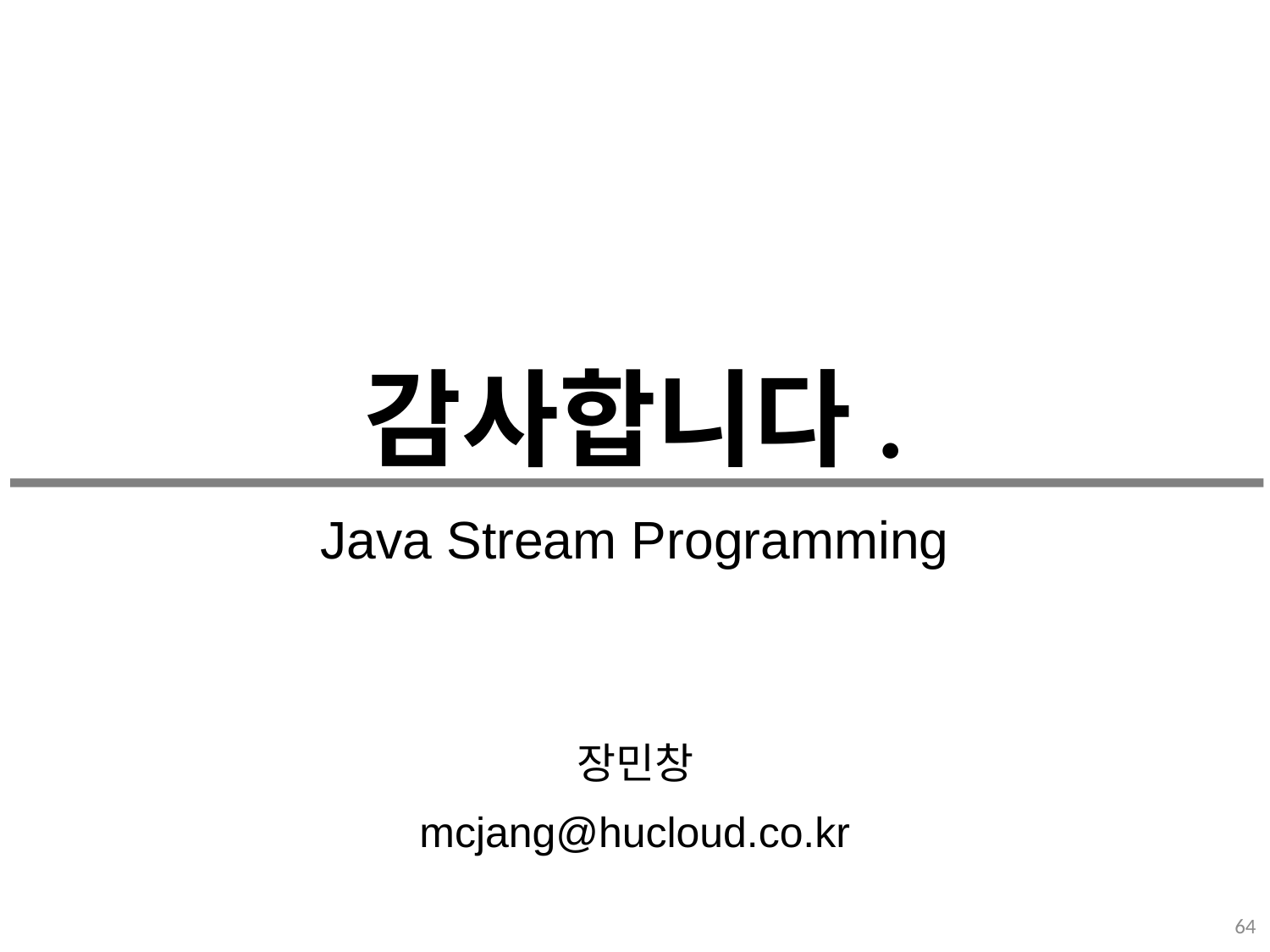

# 감사합니다.

Java Stream Programming

장민창
mcjang@hucloud.co.kr
64